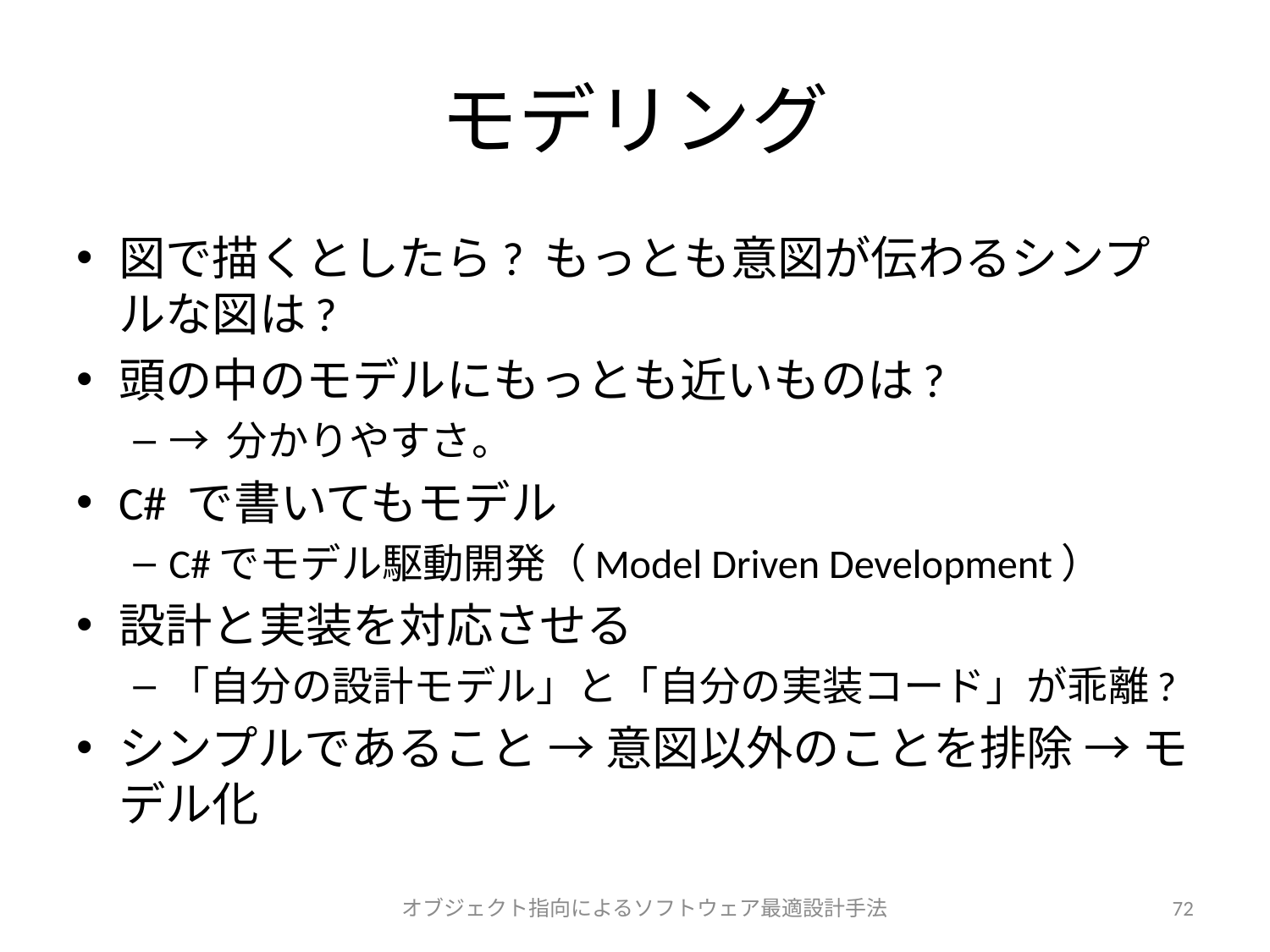

# モデリング
図で描くとしたら? もっとも意図が伝わるシンプルな図は?
頭の中のモデルにもっとも近いものは?
→ 分かりやすさ。
C# で書いてもモデル
C#でモデル駆動開発（Model Driven Development）
設計と実装を対応させる
「自分の設計モデル」と「自分の実装コード」が乖離?
シンプルであること → 意図以外のことを排除 → モデル化

オブジェクト指向によるソフトウェア最適設計手法
72